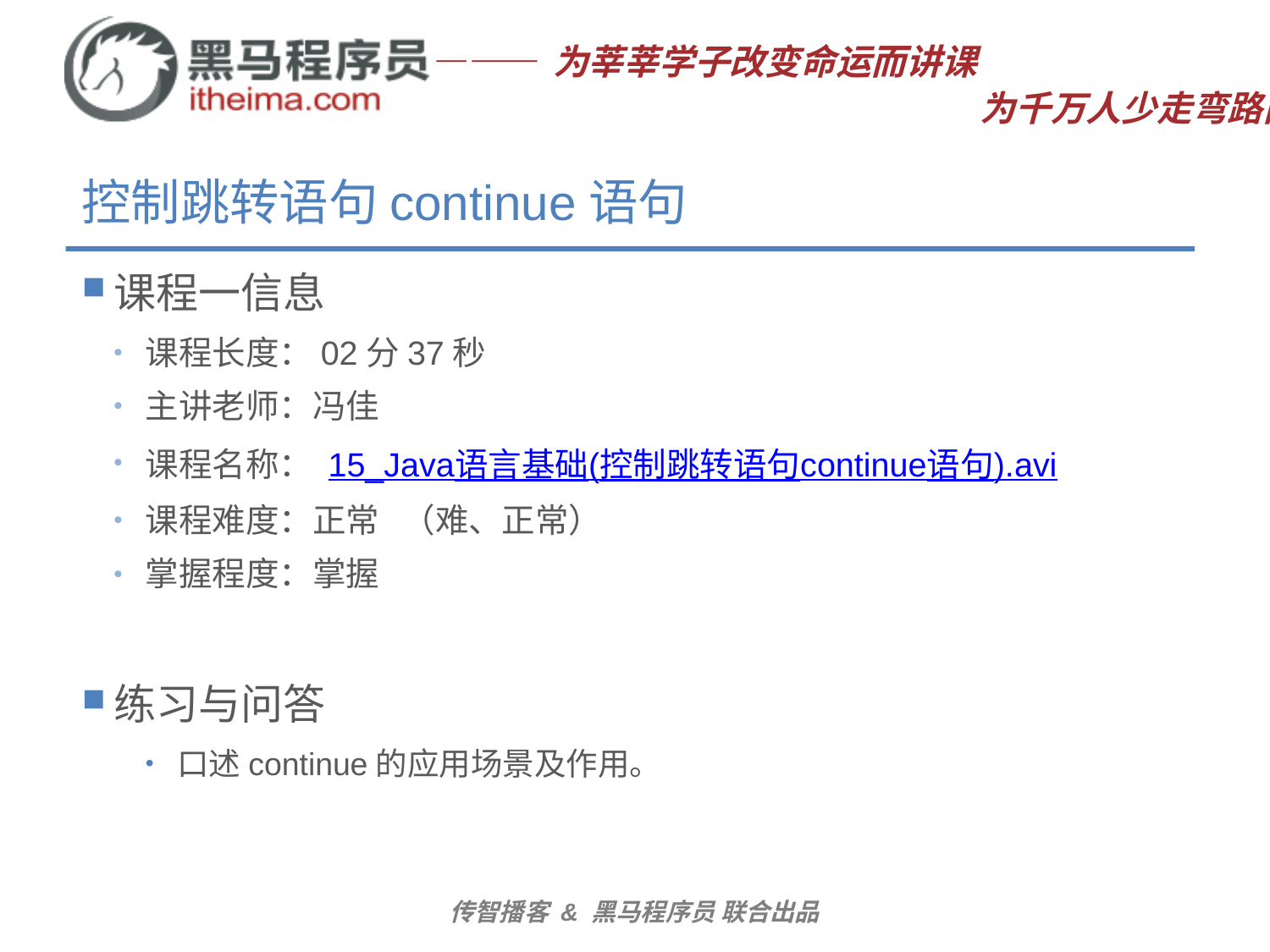

# 控制跳转语句continue语句
课程一信息
课程长度：02分37秒
主讲老师：冯佳
课程名称： 15_Java语言基础(控制跳转语句continue语句).avi
课程难度：正常   （难、正常）
掌握程度：掌握

练习与问答
口述continue的应用场景及作用。